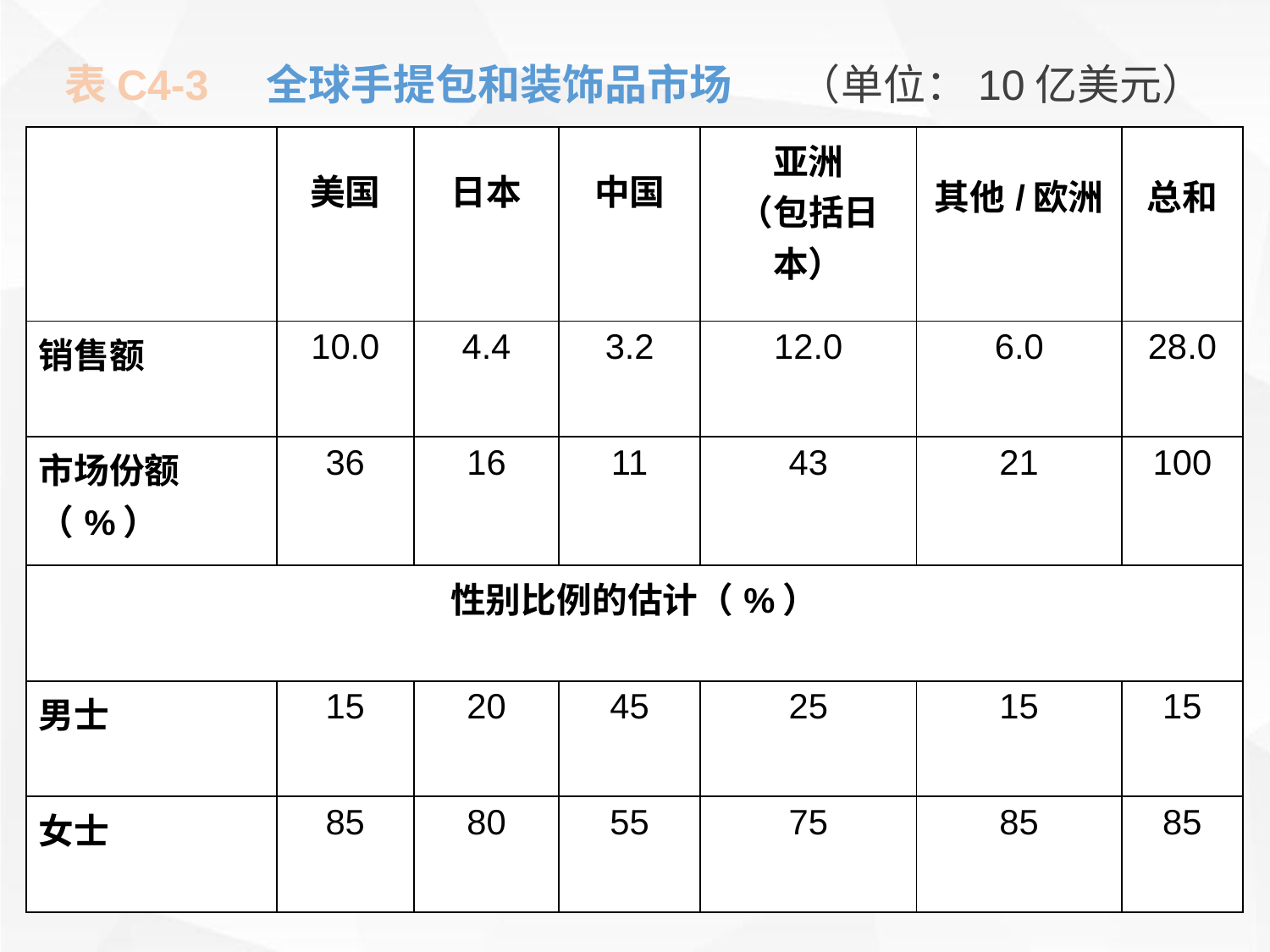

表C4-3    全球手提包和装饰品市场       （单位：10亿美元）

|  | 美国 | 日本 | 中国 | 亚洲 （包括日本） | 其他/欧洲 | 总和 |
| --- | --- | --- | --- | --- | --- | --- |
| 销售额 | 10.0 | 4.4 | 3.2 | 12.0 | 6.0 | 28.0 |
| 市场份额（%） | 36 | 16 | 11 | 43 | 21 | 100 |
| 性别比例的估计（%） |  |  |  |  |  |  |
| 男士 | 15 | 20 | 45 | 25 | 15 | 15 |
| 女士 | 85 | 80 | 55 | 75 | 85 | 85 |